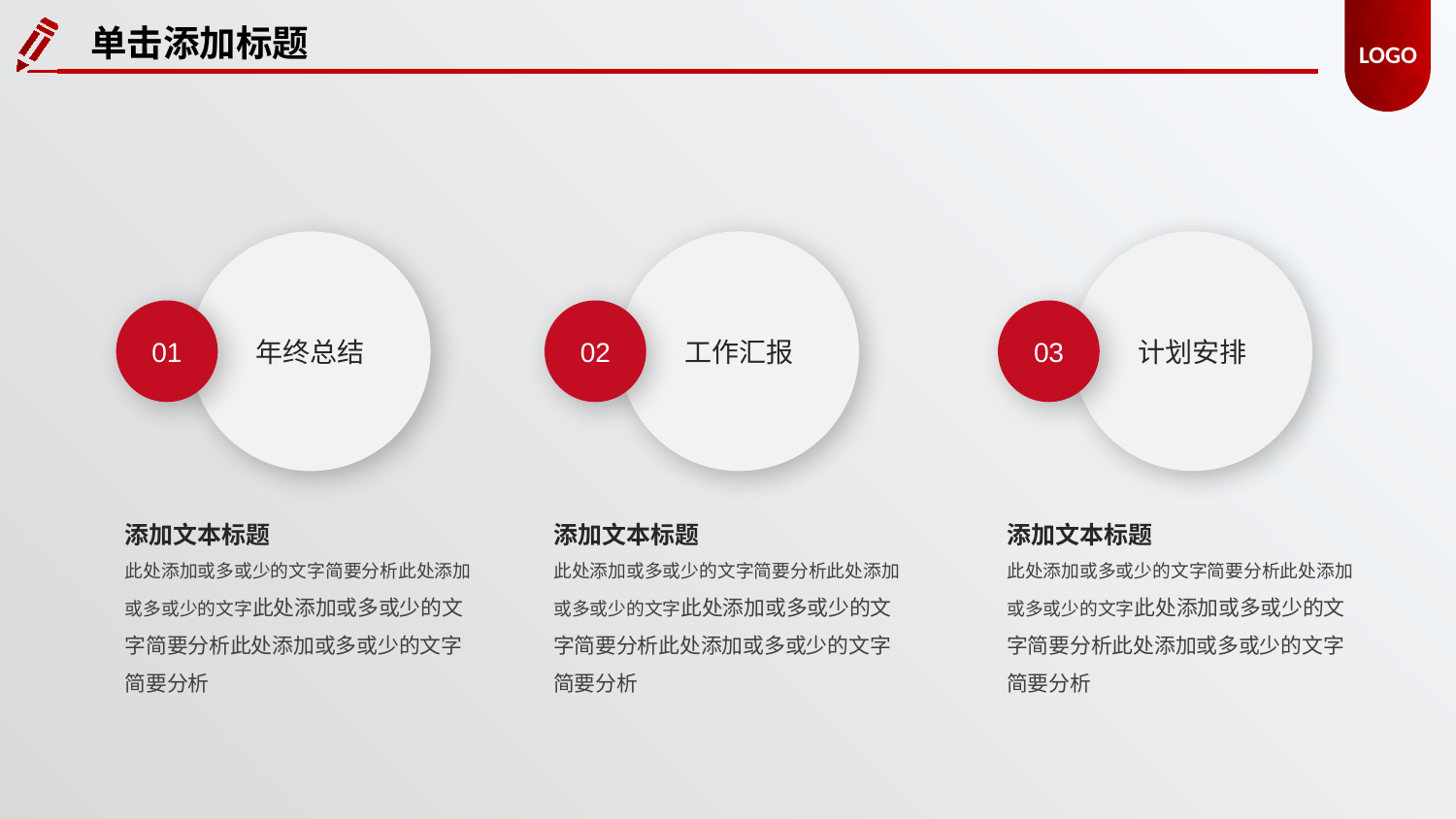

LOGO
单击添加标题

年终总结
工作汇报
计划安排
01
02
03
添加文本标题
此处添加或多或少的文字简要分析此处添加或多或少的文字此处添加或多或少的文字简要分析此处添加或多或少的文字简要分析
添加文本标题
此处添加或多或少的文字简要分析此处添加或多或少的文字此处添加或多或少的文字简要分析此处添加或多或少的文字简要分析
添加文本标题
此处添加或多或少的文字简要分析此处添加或多或少的文字此处添加或多或少的文字简要分析此处添加或多或少的文字简要分析